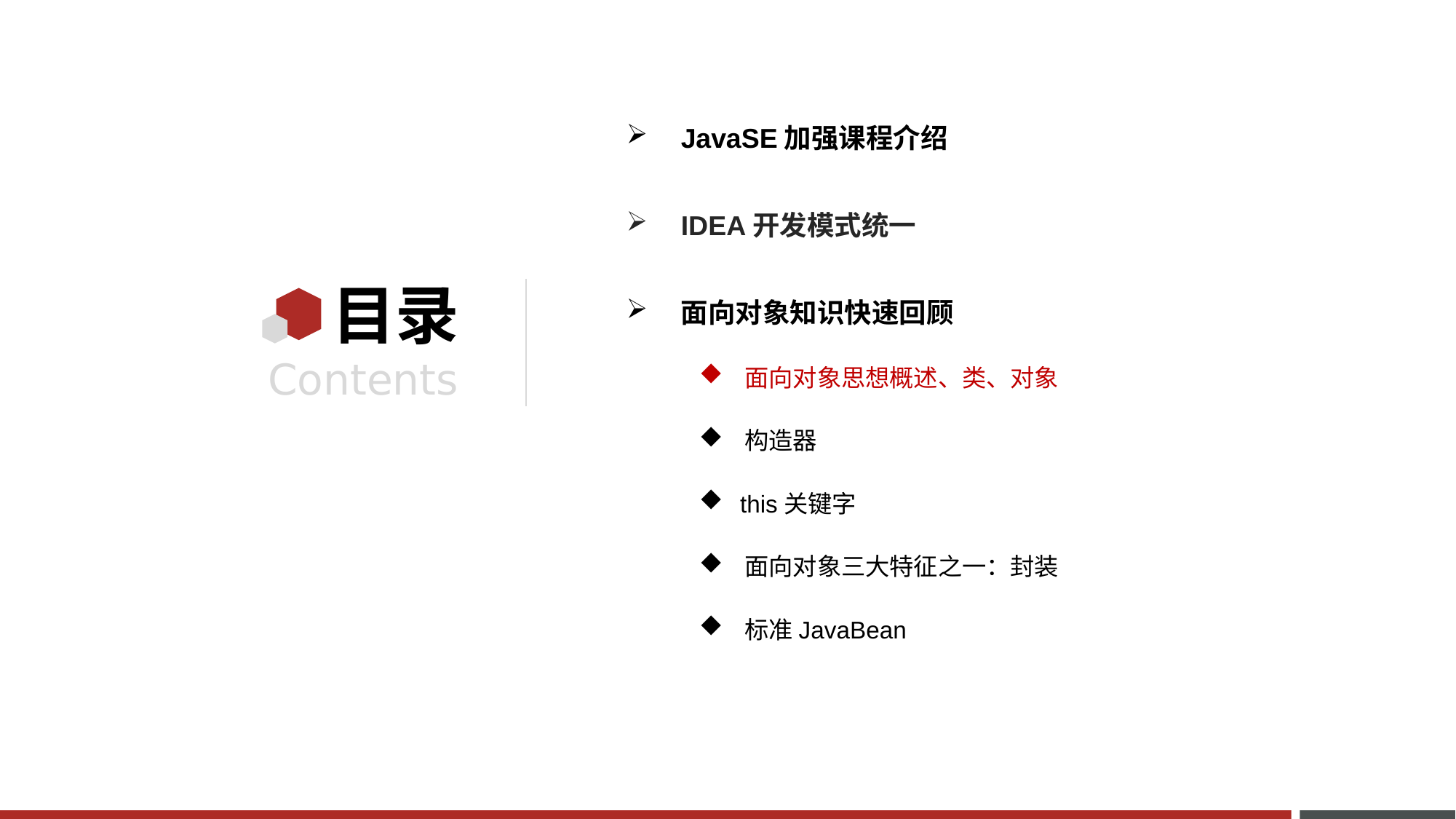

JavaSE加强课程介绍
IDEA开发模式统一
面向对象知识快速回顾
 面向对象思想概述、类、对象
 构造器
 this关键字
 面向对象三大特征之一：封装
 标准JavaBean